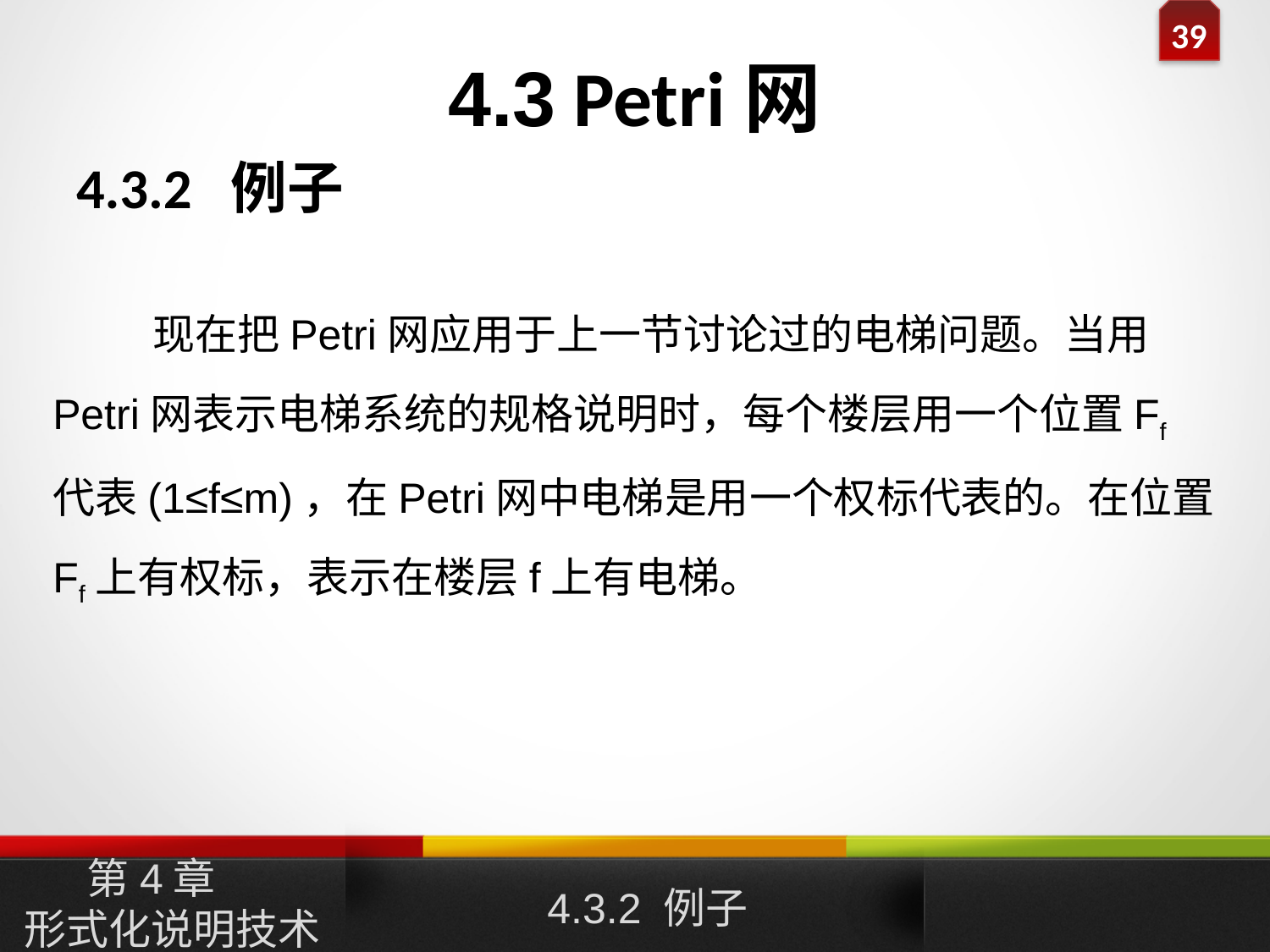

# 4.3 Petri网
4.3.2  例子
现在把Petri网应用于上一节讨论过的电梯问题。当用Petri网表示电梯系统的规格说明时，每个楼层用一个位置Ff代表(1≤f≤m)，在Petri网中电梯是用一个权标代表的。在位置Ff上有权标，表示在楼层f上有电梯。
第4章
形式化说明技术
4.3.2 例子